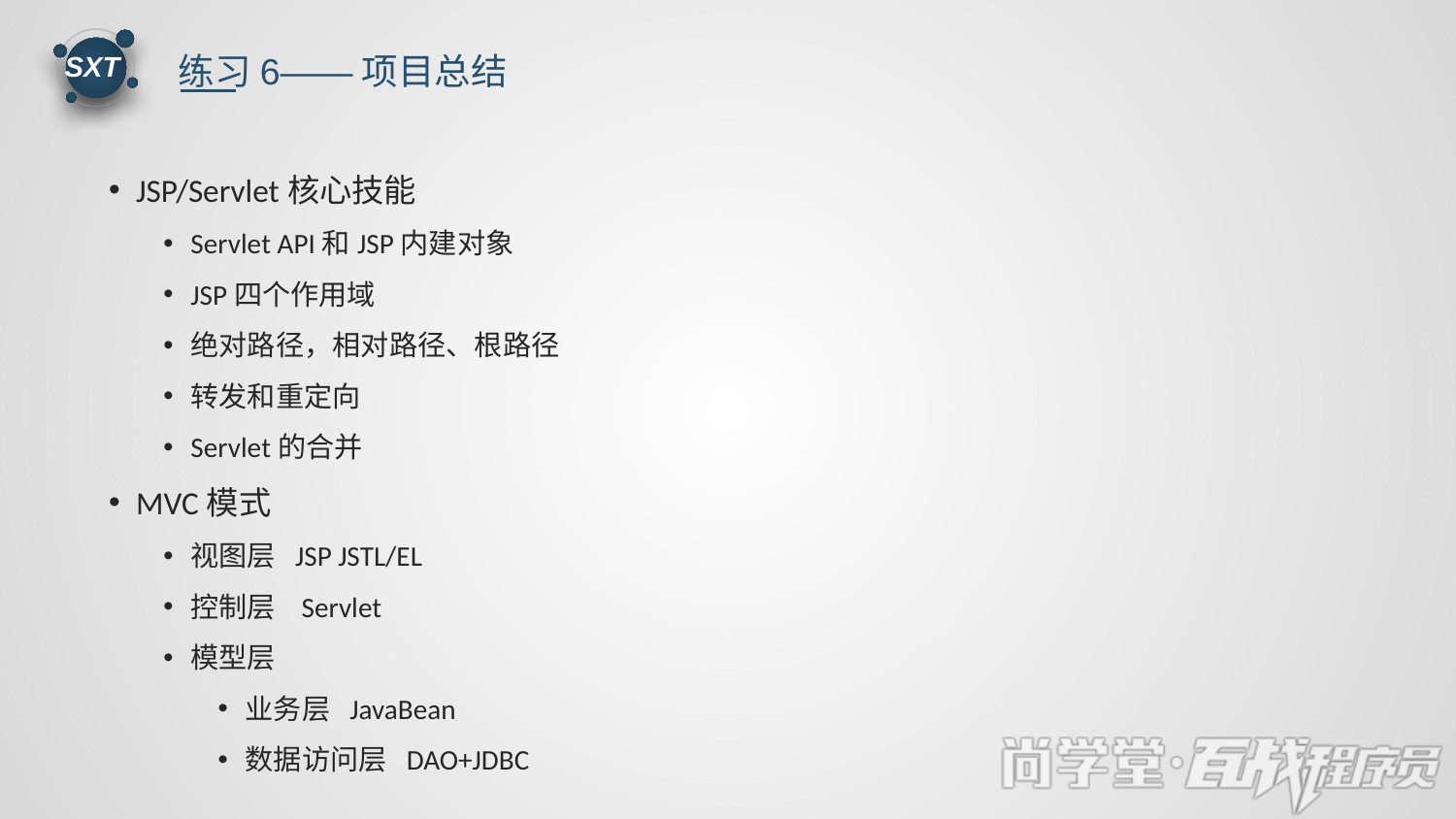

练习6——项目总结
SXT
JSP/Servlet核心技能
Servlet API和JSP内建对象
JSP四个作用域
绝对路径，相对路径、根路径
转发和重定向
Servlet的合并
MVC模式
视图层  JSP JSTL/EL
控制层   Servlet
模型层
业务层  JavaBean
数据访问层  DAO+JDBC